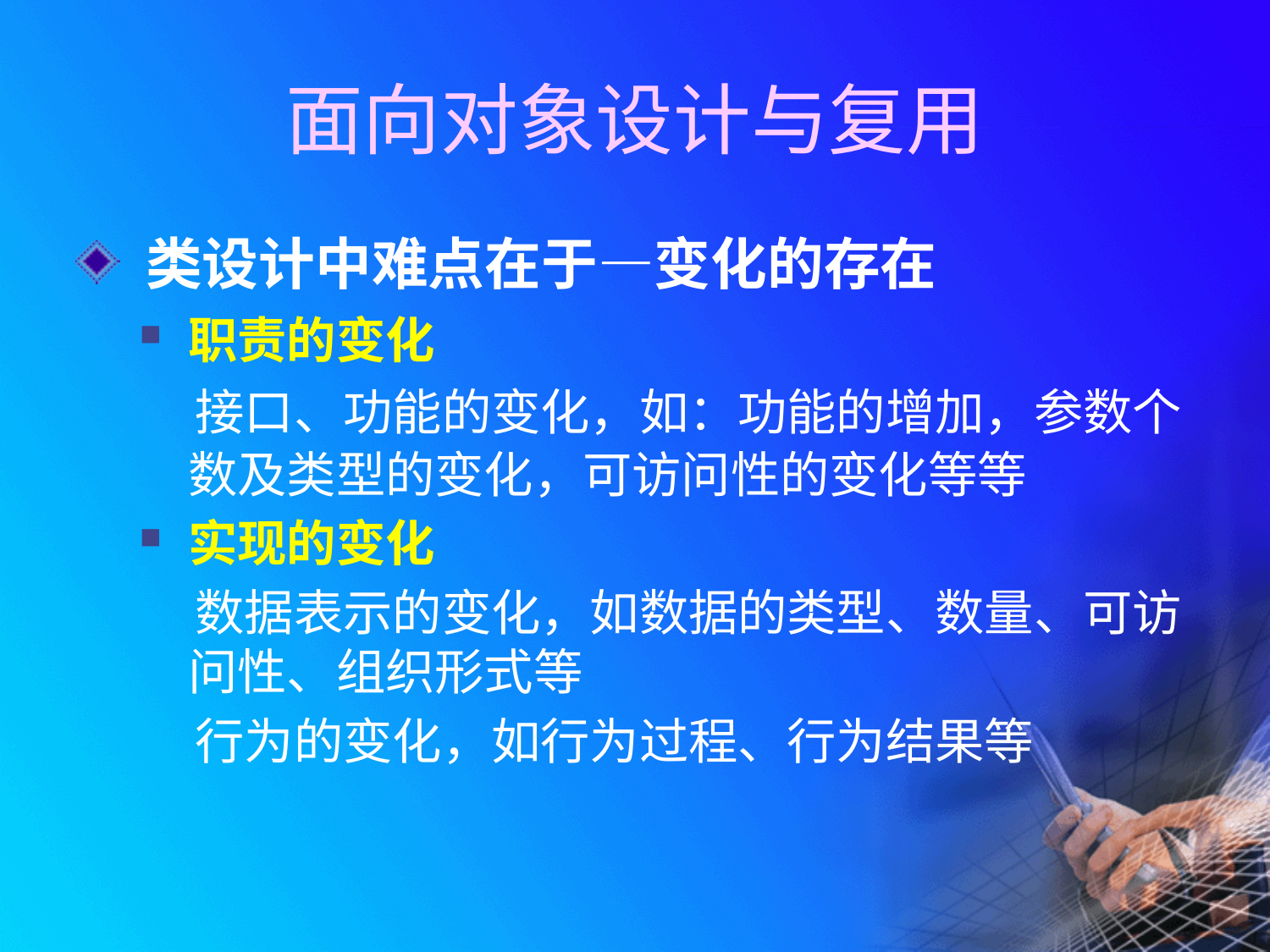

# 面向对象设计与复用
 类设计中难点在于—变化的存在
职责的变化
    接口、功能的变化，如：功能的增加，参数个数及类型的变化，可访问性的变化等等
实现的变化
    数据表示的变化，如数据的类型、数量、可访问性、组织形式等
    行为的变化，如行为过程、行为结果等